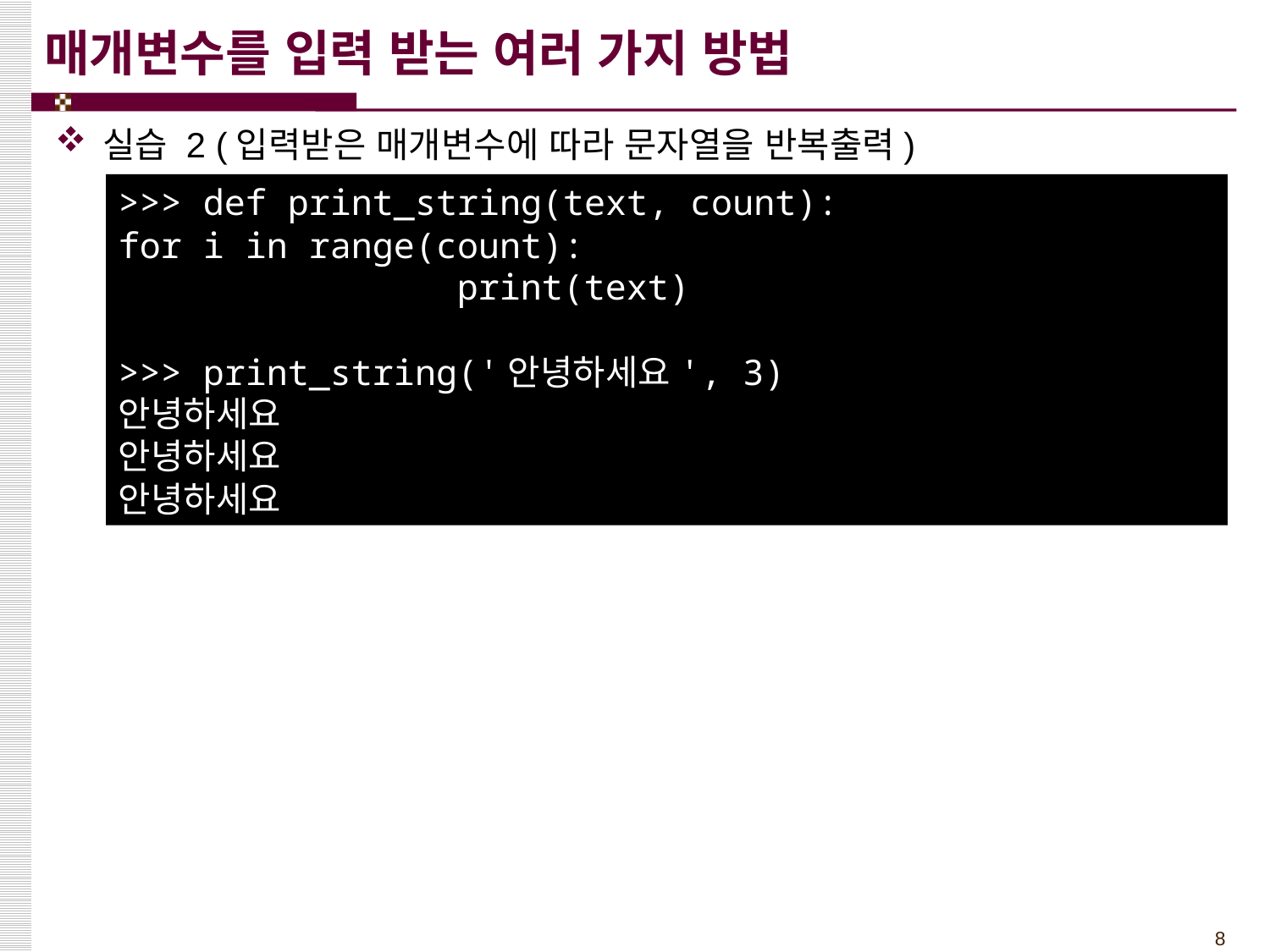

# 매개변수를 입력 받는 여러 가지 방법
실습 2 (입력받은 매개변수에 따라 문자열을 반복출력)
>>> def print_string(text, count):
for i in range(count):
                print(text)

>>> print_string('안녕하세요', 3)
안녕하세요
안녕하세요
안녕하세요